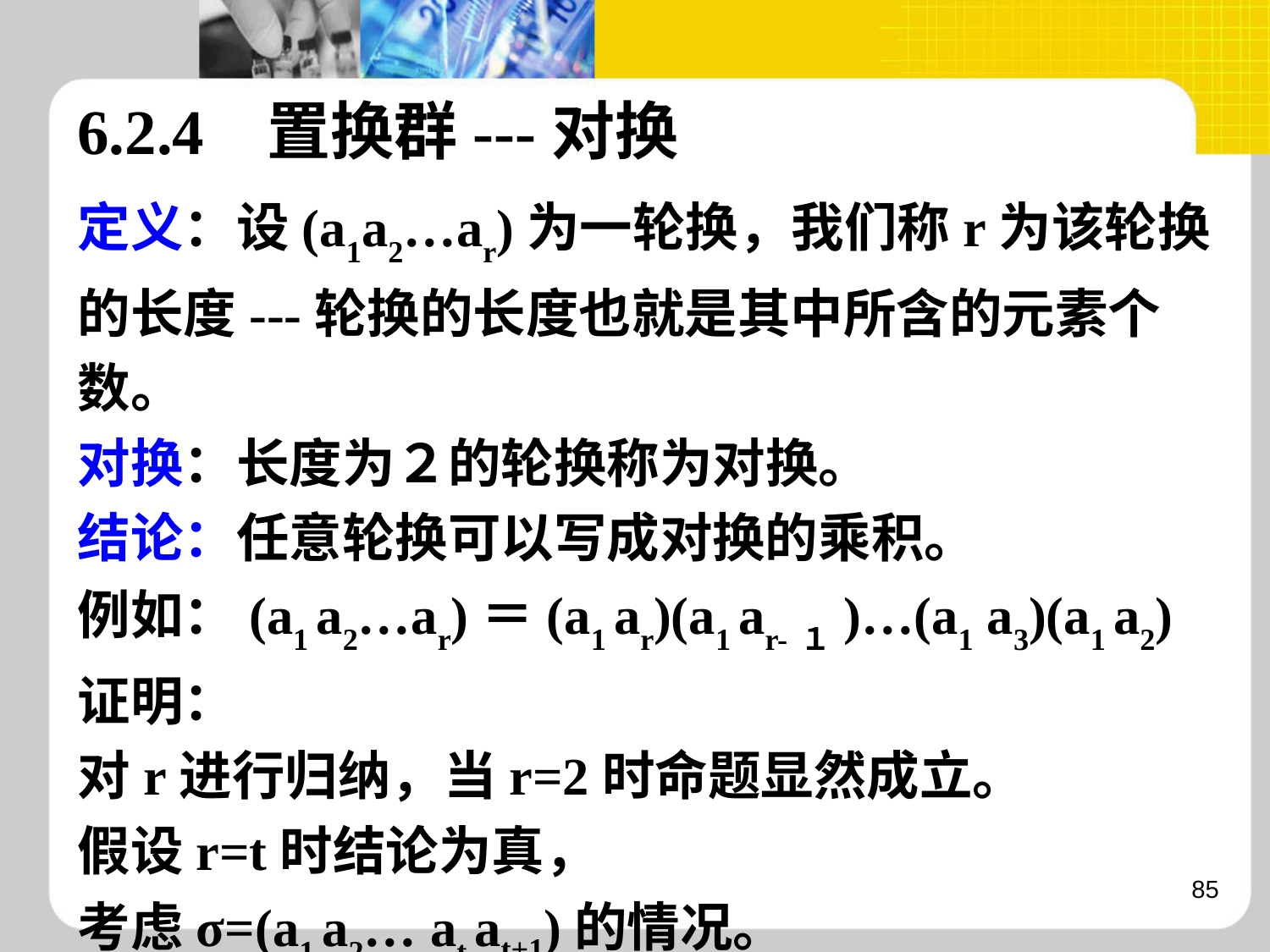

6.2.4   置换群---对换
定义：设(a1a2…ar)为一轮换，我们称r为该轮换的长度---轮换的长度也就是其中所含的元素个数。
对换：长度为２的轮换称为对换。
结论：任意轮换可以写成对换的乘积。
例如：(a1 a2…ar)＝(a1 ar)(a1 ar-１)…(a1 a3)(a1 a2)
证明：
对r进行归纳，当r=2时命题显然成立。
假设r=t时结论为真，
考虑σ=(a1 a2… at at+1)的情况。

85